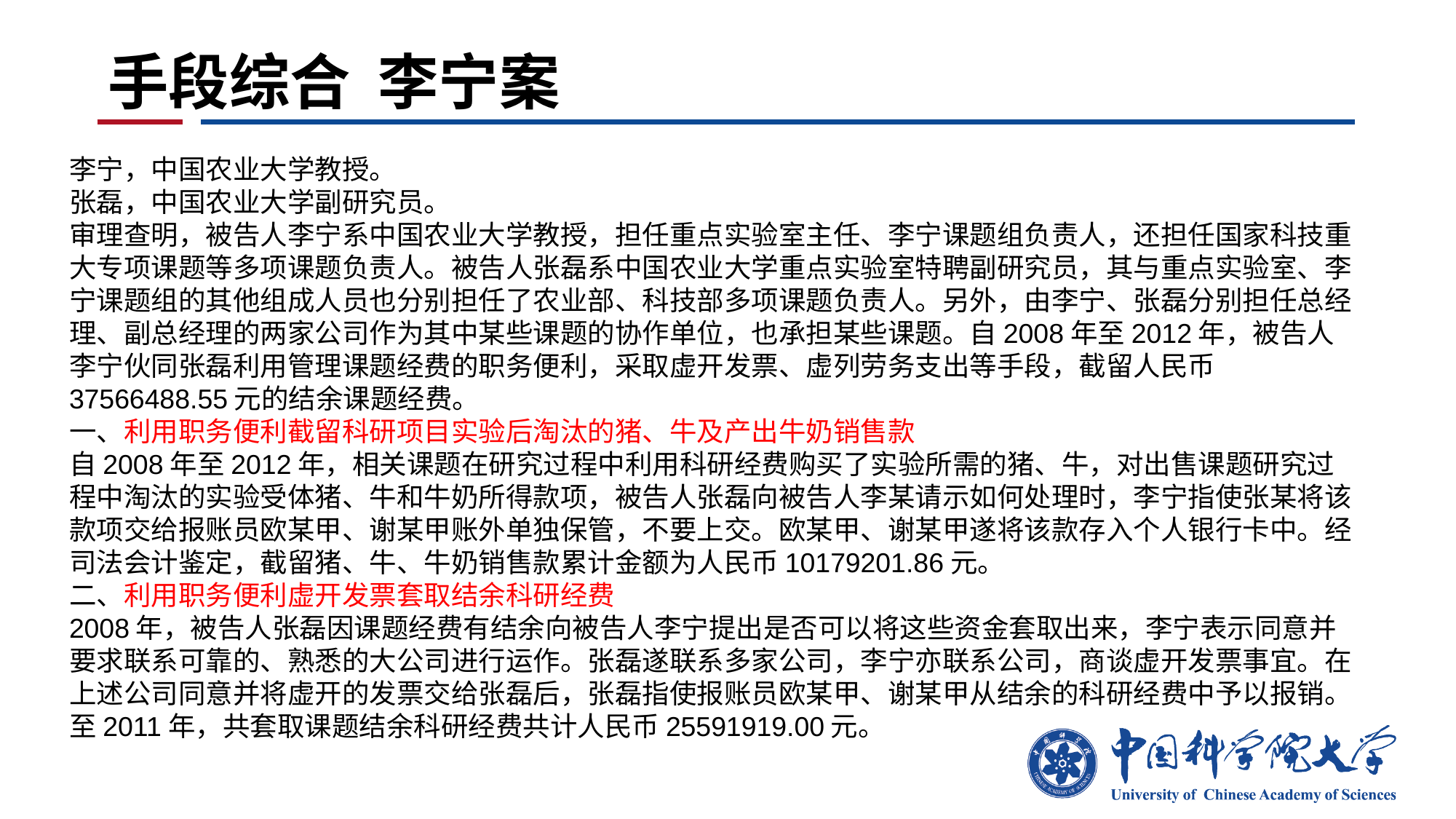

# 手段综合  李宁案
李宁，中国农业大学教授。
张磊，中国农业大学副研究员。
审理查明，被告人李宁系中国农业大学教授，担任重点实验室主任、李宁课题组负责人，还担任国家科技重大专项课题等多项课题负责人。被告人张磊系中国农业大学重点实验室特聘副研究员，其与重点实验室、李宁课题组的其他组成人员也分别担任了农业部、科技部多项课题负责人。另外，由李宁、张磊分别担任总经理、副总经理的两家公司作为其中某些课题的协作单位，也承担某些课题。自2008年至2012年，被告人李宁伙同张磊利用管理课题经费的职务便利，采取虚开发票、虚列劳务支出等手段，截留人民币37566488.55元的结余课题经费。
一、利用职务便利截留科研项目实验后淘汰的猪、牛及产出牛奶销售款
自2008年至2012年，相关课题在研究过程中利用科研经费购买了实验所需的猪、牛，对出售课题研究过程中淘汰的实验受体猪、牛和牛奶所得款项，被告人张磊向被告人李某请示如何处理时，李宁指使张某将该款项交给报账员欧某甲、谢某甲账外单独保管，不要上交。欧某甲、谢某甲遂将该款存入个人银行卡中。经司法会计鉴定，截留猪、牛、牛奶销售款累计金额为人民币10179201.86元。
二、利用职务便利虚开发票套取结余科研经费
2008年，被告人张磊因课题经费有结余向被告人李宁提出是否可以将这些资金套取出来，李宁表示同意并要求联系可靠的、熟悉的大公司进行运作。张磊遂联系多家公司，李宁亦联系公司，商谈虚开发票事宜。在上述公司同意并将虚开的发票交给张磊后，张磊指使报账员欧某甲、谢某甲从结余的科研经费中予以报销。至2011年，共套取课题结余科研经费共计人民币25591919.00元。